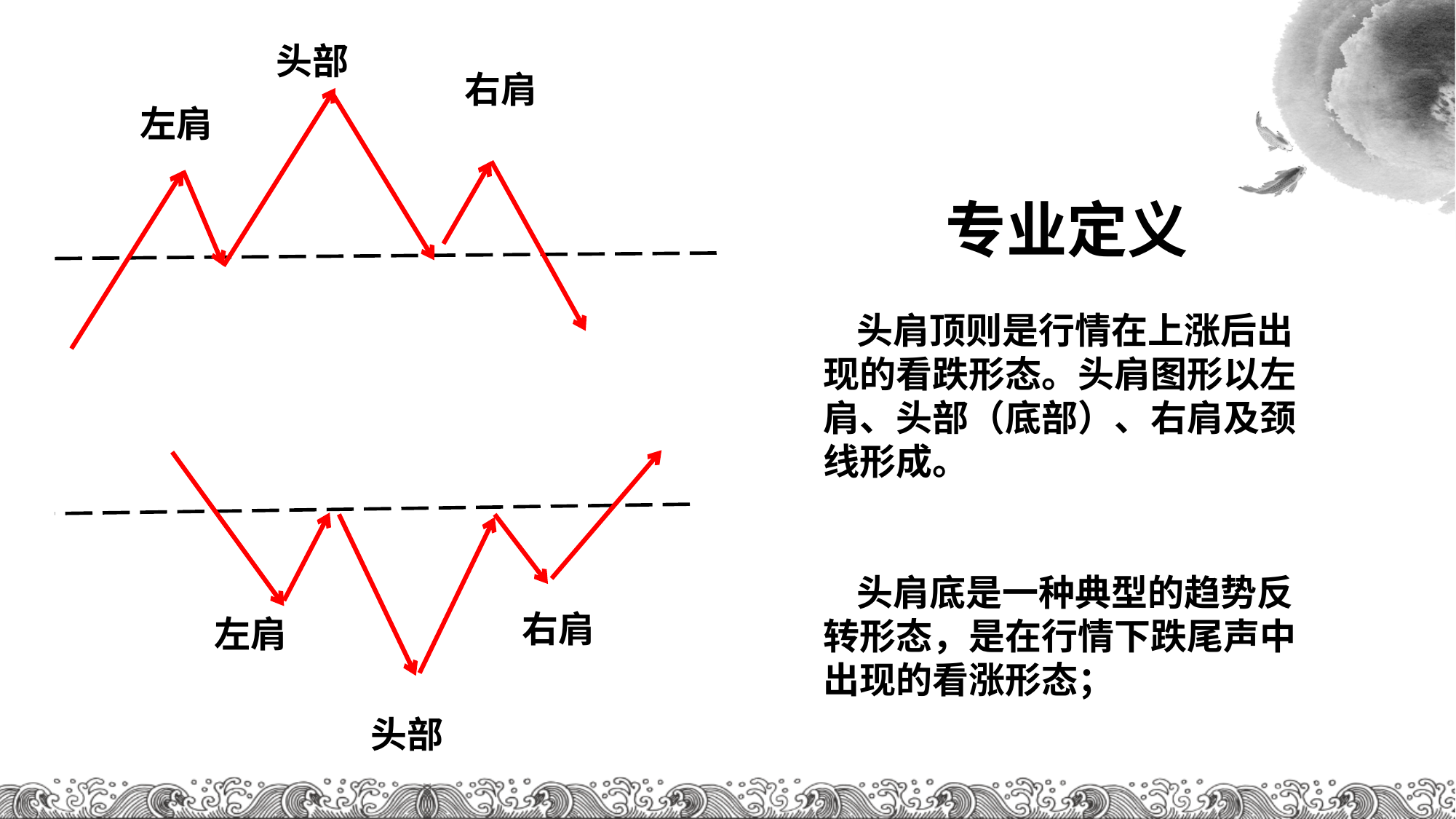

头部
右肩
左肩
专业定义

   头肩顶则是行情在上涨后出现的看跌形态。头肩图形以左肩、头部（底部）、右肩及颈线形成。

   头肩底是一种典型的趋势反转形态，是在行情下跌尾声中出现的看涨形态；

右肩
左肩
头部